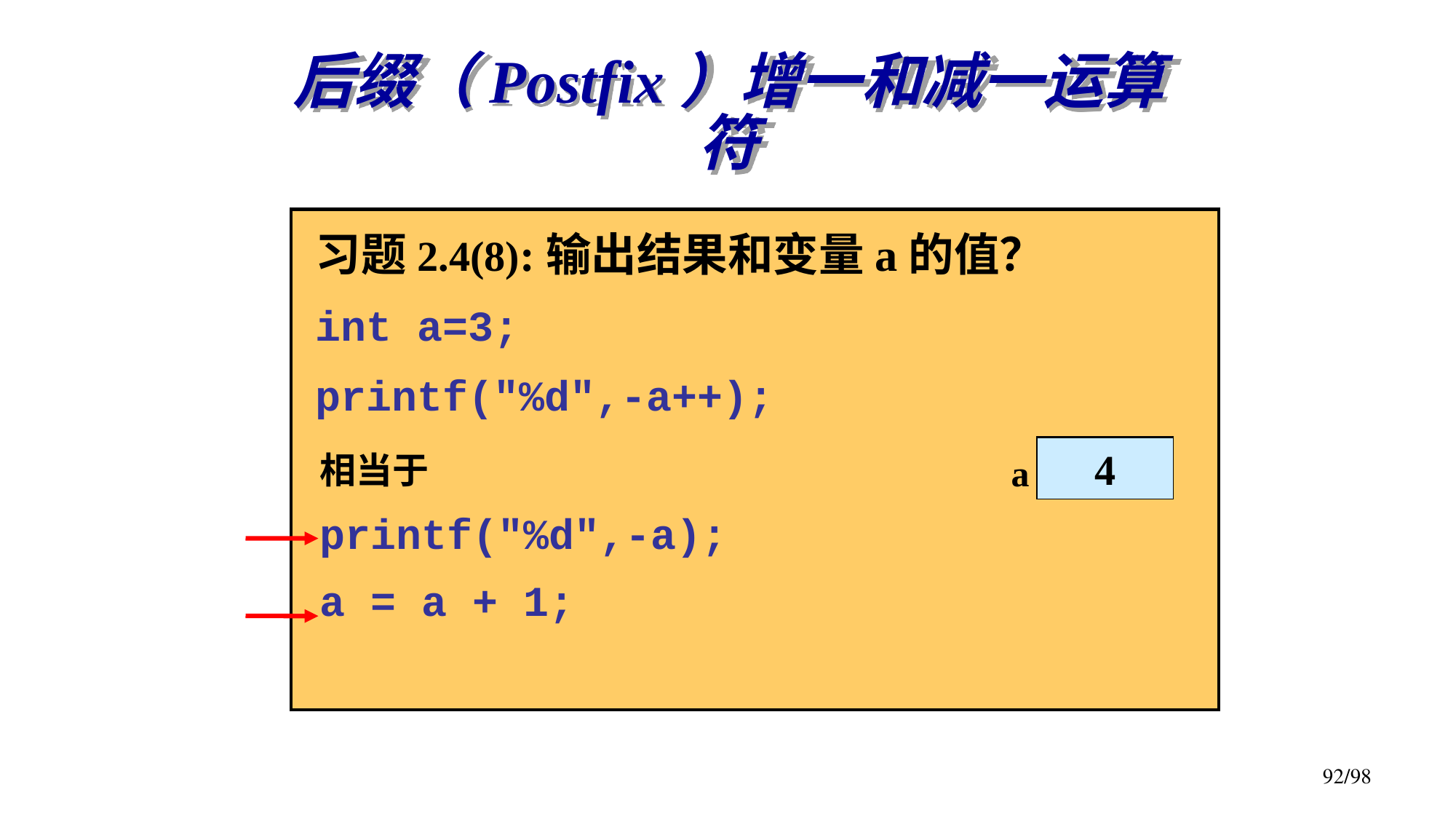

# 后缀（Postfix）增一和减一运算符
习题2.4(8):输出结果和变量a的值？
int a=3;
printf("%d",-a++);

3
a
4
相当于
printf("%d",-a);
a = a + 1;